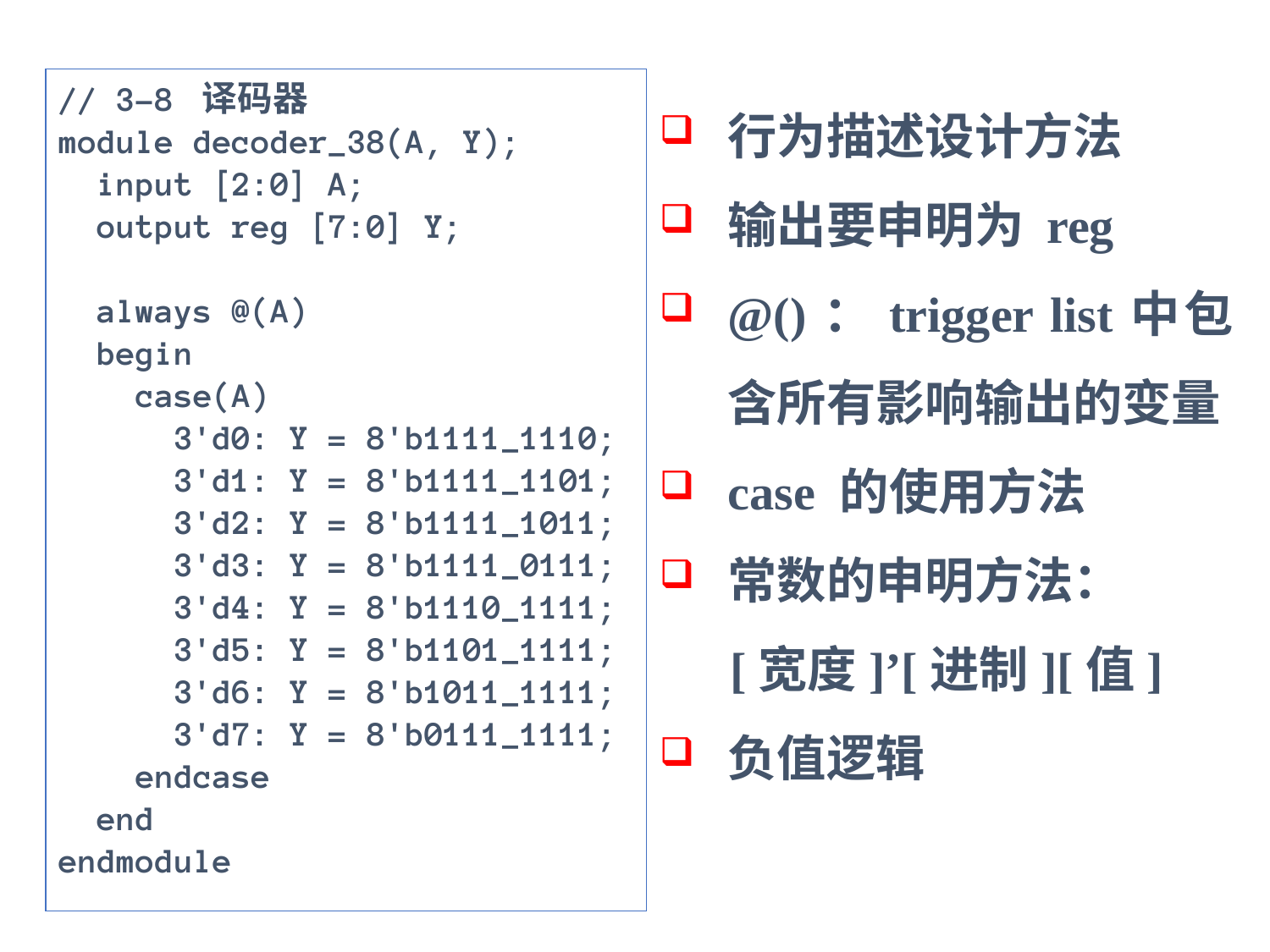

行为描述设计方法
输出要申明为 reg
@()：trigger list中包含所有影响输出的变量
case 的使用方法
常数的申明方法：
[宽度]’[进制][值]
负值逻辑

// 3-8 译码器
module decoder_38(A, Y);
  input [2:0] A;
  output reg [7:0] Y;

  always @(A)
  begin
    case(A)
      3'd0: Y = 8'b1111_1110;
      3'd1: Y = 8'b1111_1101;
      3'd2: Y = 8'b1111_1011;
      3'd3: Y = 8'b1111_0111;
      3'd4: Y = 8'b1110_1111;
      3'd5: Y = 8'b1101_1111;
      3'd6: Y = 8'b1011_1111;
      3'd7: Y = 8'b0111_1111;
    endcase
  end
endmodule